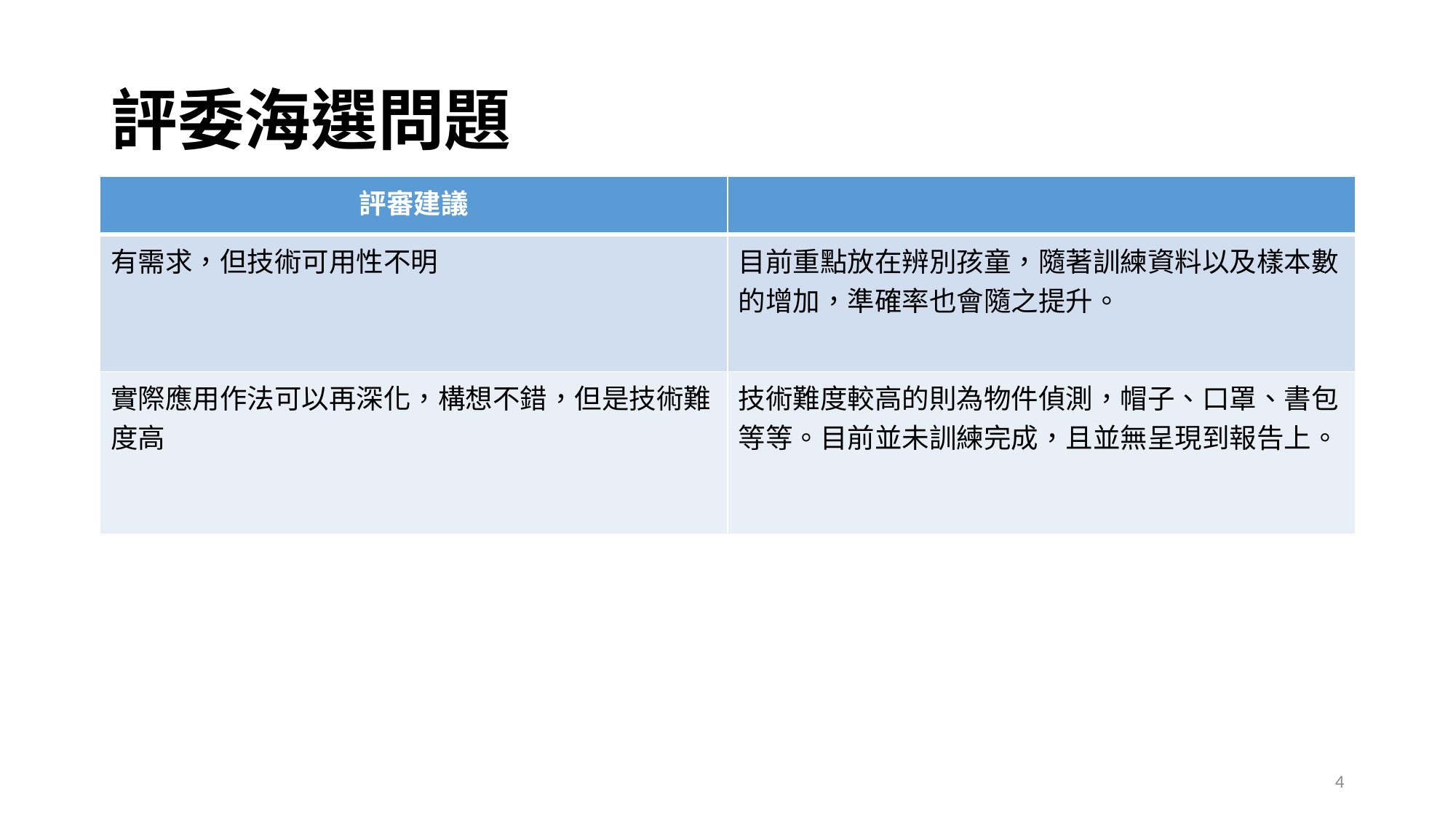

# 評委海選問題
| 評審建議 |  |
| --- | --- |
| 有需求，但技術可用性不明 | 目前重點放在辨別孩童，隨著訓練資料以及樣本數的增加，準確率也會隨之提升。 |
| 實際應用作法可以再深化，構想不錯，但是技術難度高 | 技術難度較高的則為物件偵測，帽子、口罩、書包等等。目前並未訓練完成，且並無呈現到報告上。 |
4